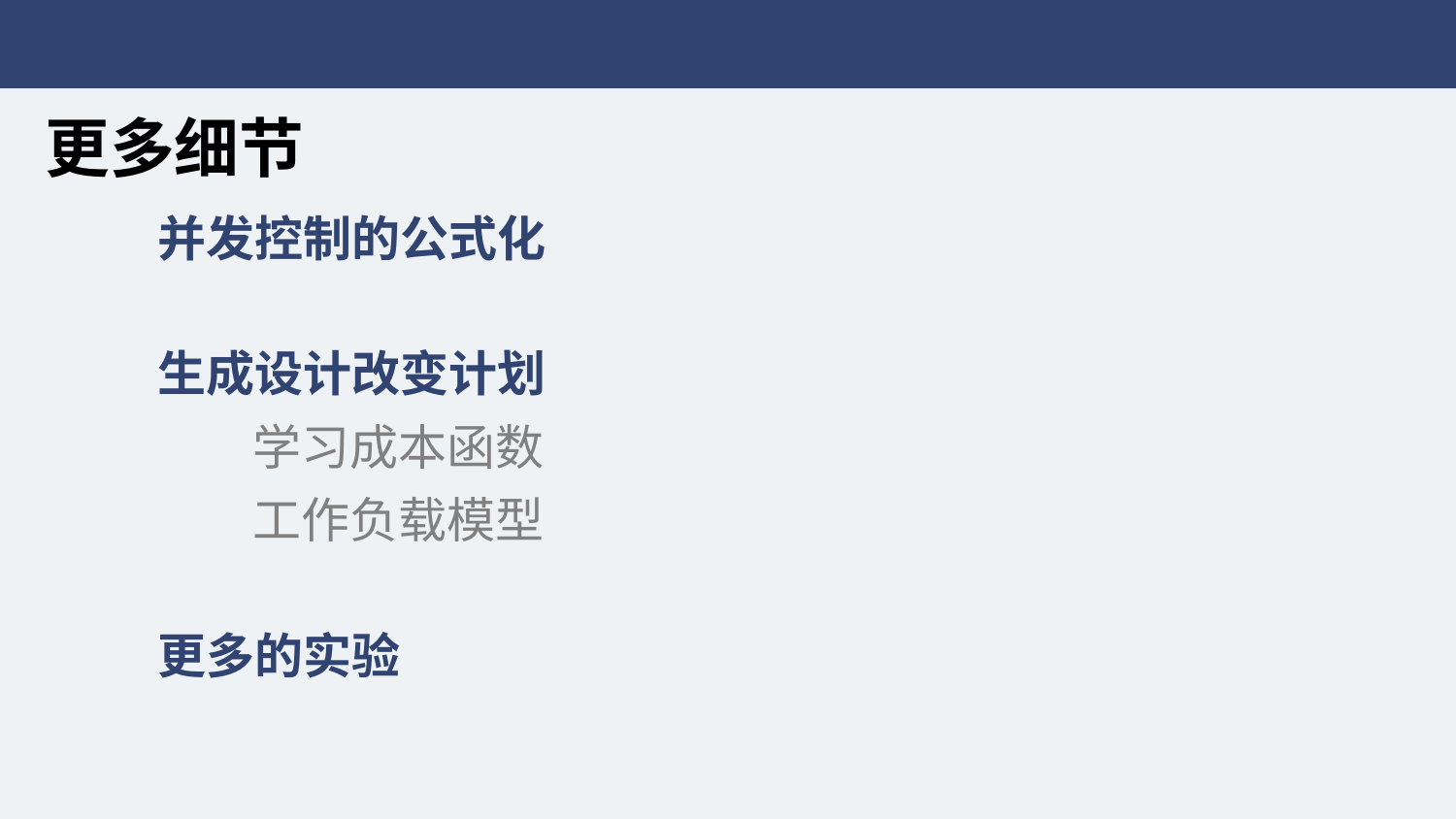

更多细节
并发控制的公式化
生成设计改变计划
学习成本函数
工作负载模型
更多的实验